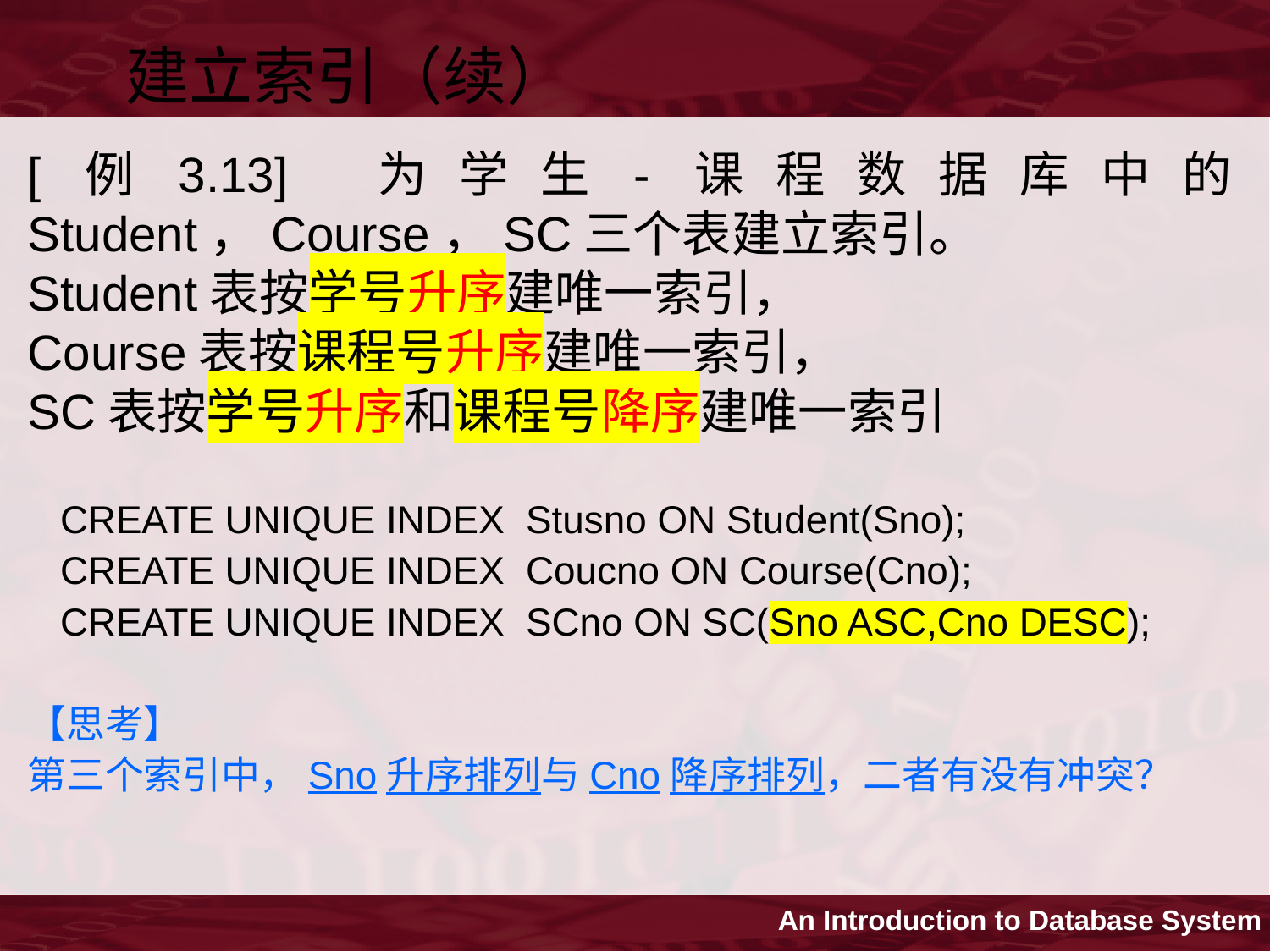

建立索引（续）
[例3.13] 为学生-课程数据库中的Student，Course，SC三个表建立索引。
Student表按学号升序建唯一索引，
Course表按课程号升序建唯一索引，
SC表按学号升序和课程号降序建唯一索引

   CREATE UNIQUE INDEX  Stusno ON Student(Sno);
   CREATE UNIQUE INDEX  Coucno ON Course(Cno);
   CREATE UNIQUE INDEX  SCno ON SC(Sno ASC,Cno DESC);

【思考】
第三个索引中，Sno升序排列与Cno降序排列，二者有没有冲突？